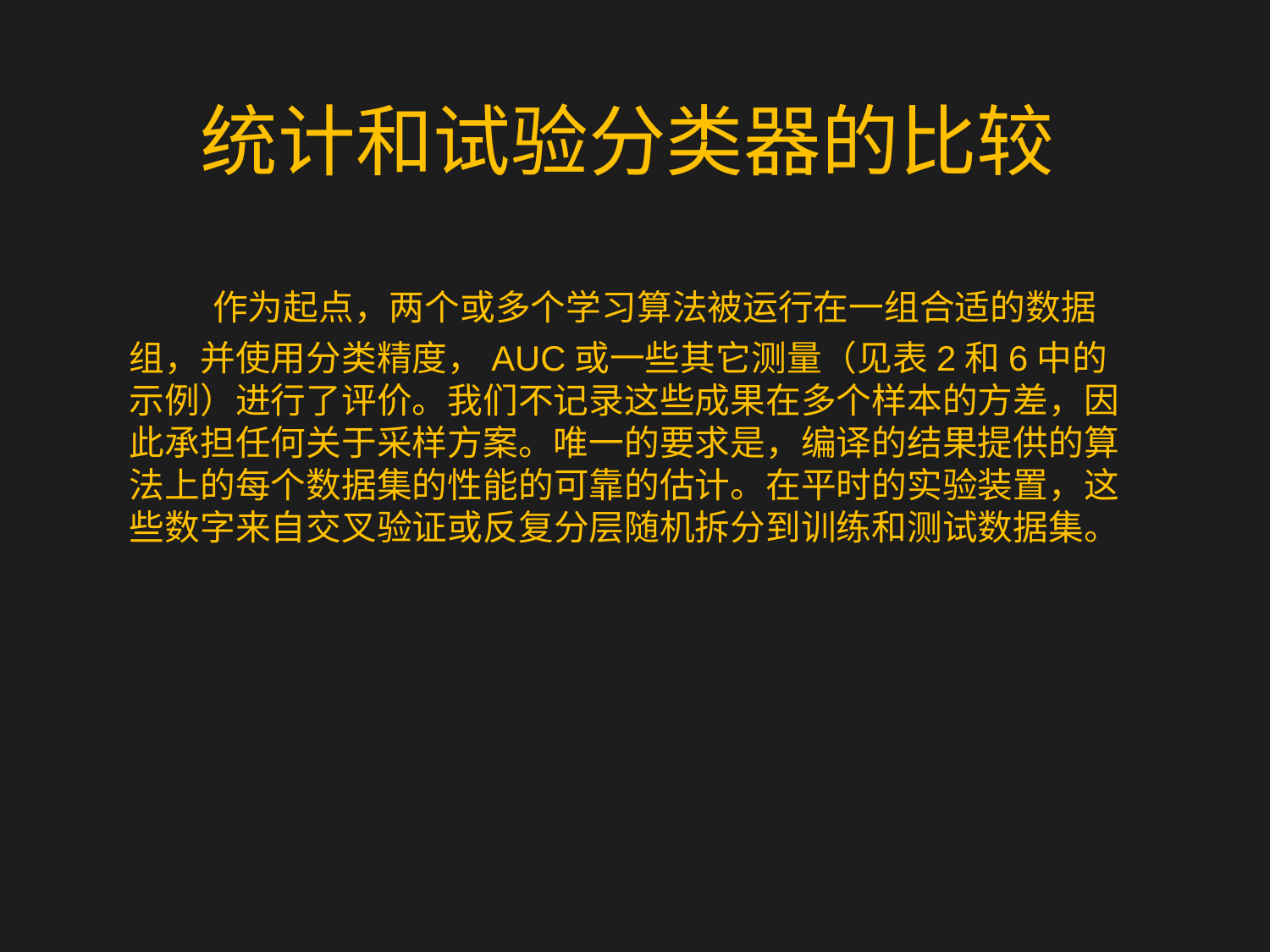

统计和试验分类器的比较
   作为起点，两个或多个学习算法被运行在一组合适的数据组，并使用分类精度，AUC或一些其它测量（见表2和6中的示例）进行了评价。我们不记录这些成果在多个样本的方差，因此承担任何关于采样方案。唯一的要求是，编译的结果提供的算法上的每个数据集的性能的可靠的估计。在平时的实验装置，这些数字来自交叉验证或反复分层随机拆分到训练和测试数据集。